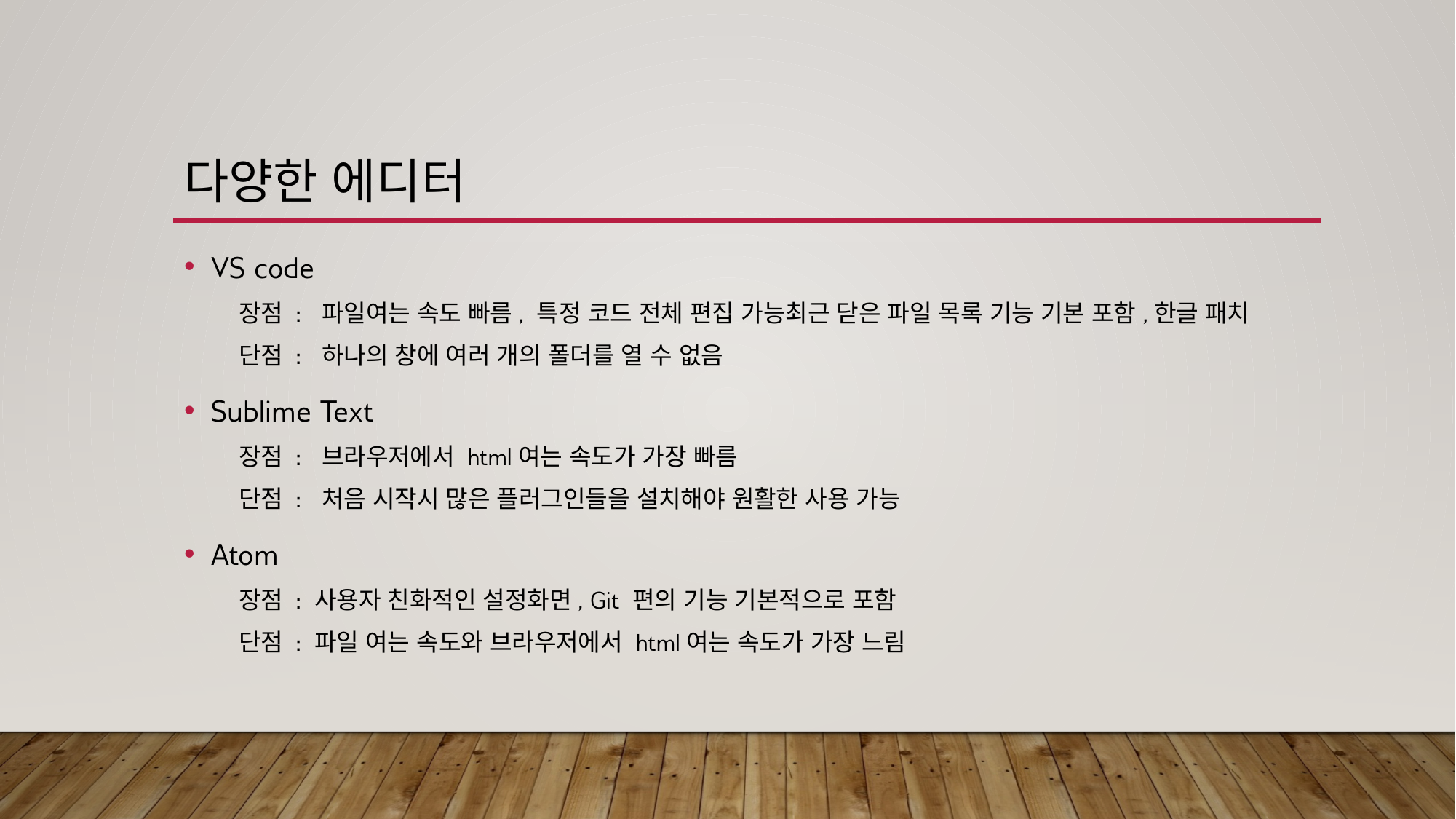

# 다양한 에디터
VS code
장점 :  파일여는 속도 빠름, 특정 코드 전체 편집 가능최근 닫은 파일 목록 기능 기본 포함,한글 패치
단점 :  하나의 창에 여러 개의 폴더를 열 수 없음
Sublime Text
장점 :  브라우저에서 html여는 속도가 가장 빠름
단점 :  처음 시작시 많은 플러그인들을 설치해야 원활한 사용 가능
Atom
장점 : 사용자 친화적인 설정화면, Git 편의 기능 기본적으로 포함
단점 : 파일 여는 속도와 브라우저에서 html여는 속도가 가장 느림